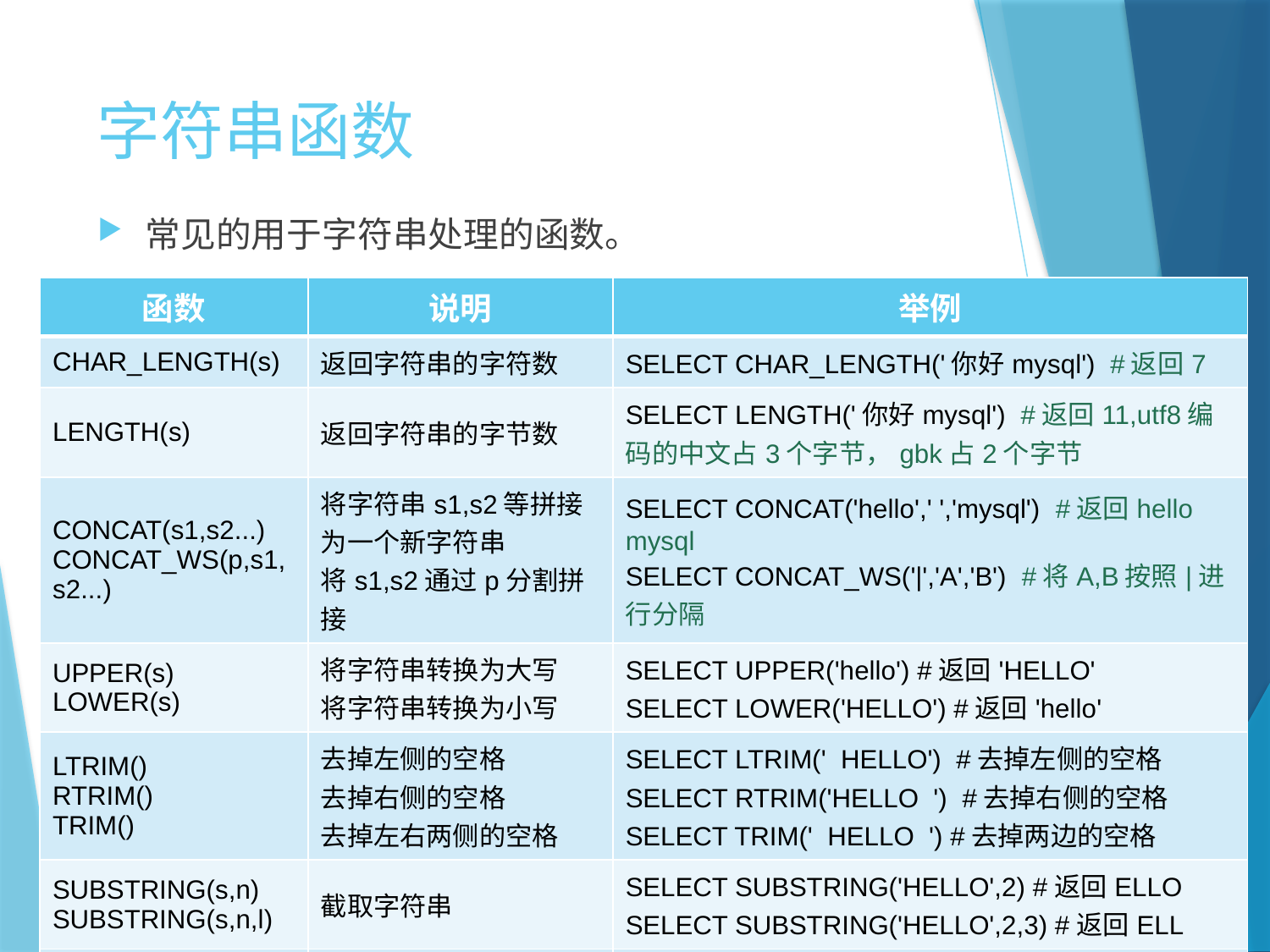

# 字符串函数
常见的用于字符串处理的函数。

| 函数 | 说明 | 举例 |
| --- | --- | --- |
| CHAR\_LENGTH(s) | 返回字符串的字符数 | SELECT CHAR\_LENGTH('你好mysql') #返回7 |
| LENGTH(s) | 返回字符串的字节数 | SELECT LENGTH('你好mysql') #返回11,utf8编码的中文占3个字节，gbk占2个字节 |
| CONCAT(s1,s2...) CONCAT\_WS(p,s1,s2...) | 将字符串s1,s2等拼接为一个新字符串 将s1,s2通过p分割拼接 | SELECT CONCAT('hello',' ','mysql') #返回hello mysql SELECT CONCAT\_WS('|','A','B') #将A,B按照|进行分隔 |
| UPPER(s) LOWER(s) | 将字符串转换为大写 将字符串转换为小写 | SELECT UPPER('hello') #返回'HELLO' SELECT LOWER('HELLO') #返回'hello' |
| LTRIM() RTRIM() TRIM() | 去掉左侧的空格 去掉右侧的空格 去掉左右两侧的空格 | SELECT LTRIM(' HELLO') #去掉左侧的空格 SELECT RTRIM('HELLO ') #去掉右侧的空格 SELECT TRIM(' HELLO ') #去掉两边的空格 |
| SUBSTRING(s,n) SUBSTRING(s,n,l) | 截取字符串 | SELECT SUBSTRING('HELLO',2) #返回ELLO SELECT SUBSTRING('HELLO',2,3) #返回ELL |
| REPLACE(s,s1,s2) | 字符串替换 | SELECT REPLACE('HELLO','L','A') #返回HEAAO. |